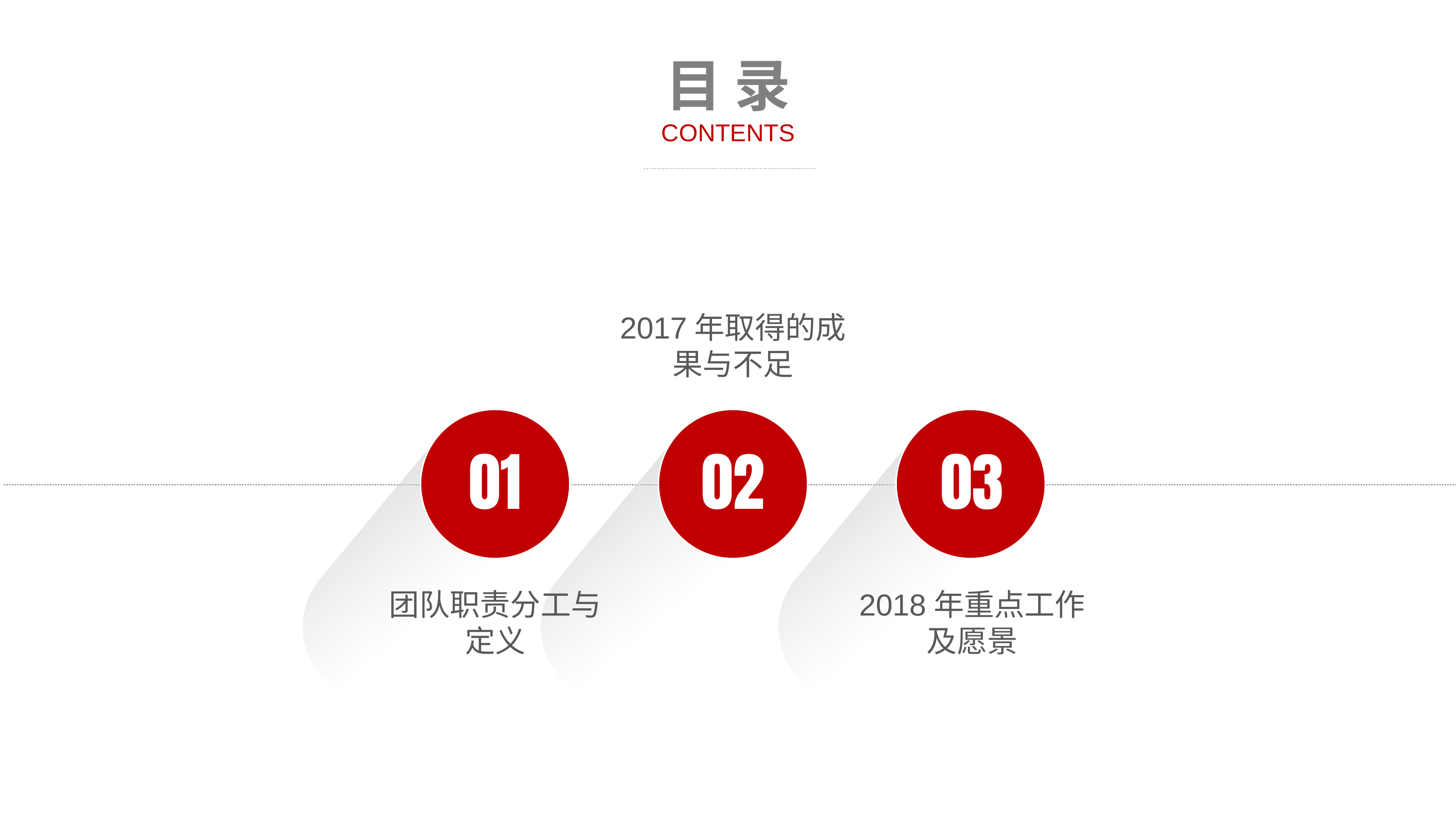

目 录
CONTENTS
2017年取得的成果与不足

01
02
03
团队职责分工与定义
2018年重点工作及愿景